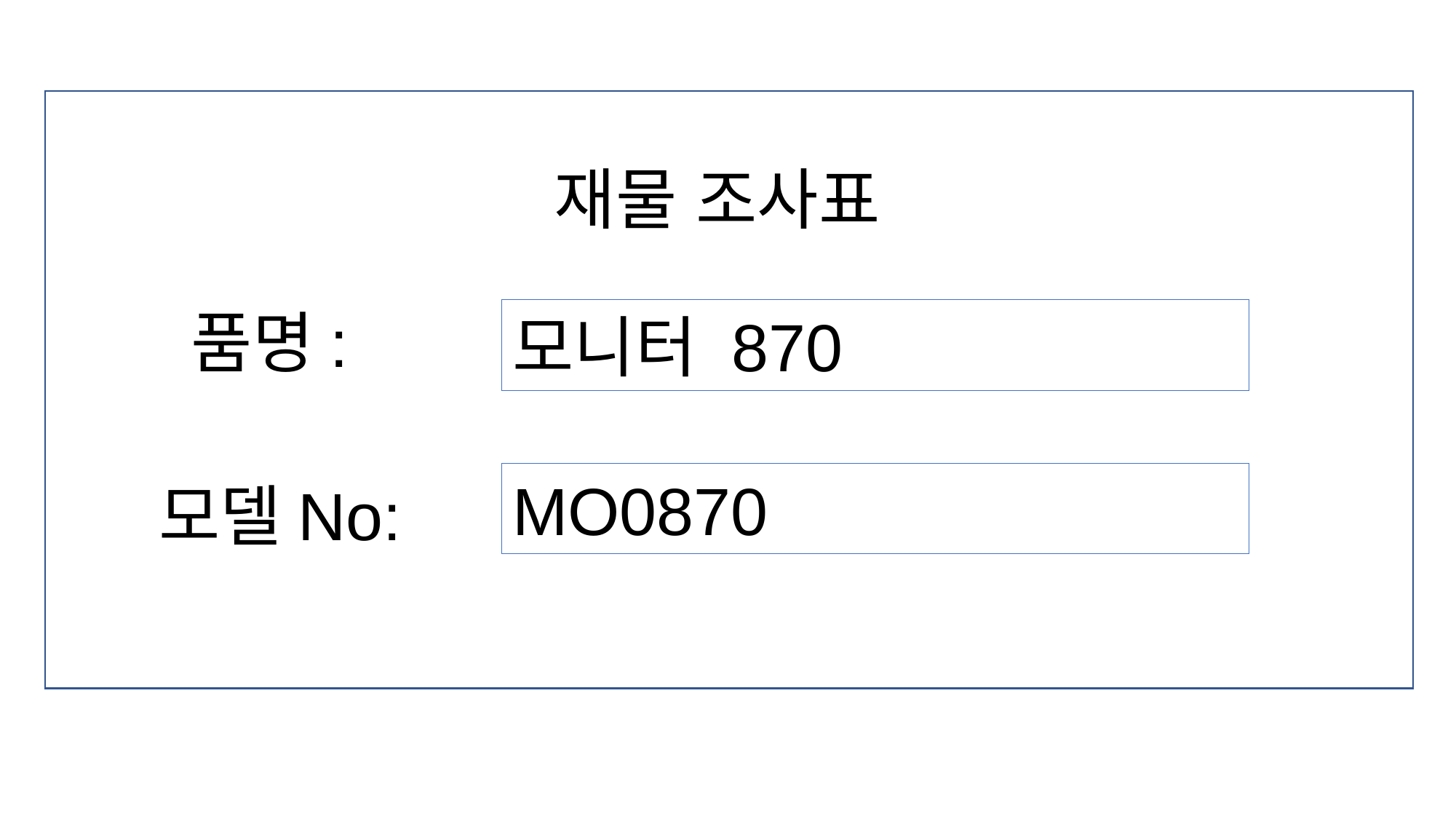

재물 조사표
품명:
모니터 870
MO0870
모델No: